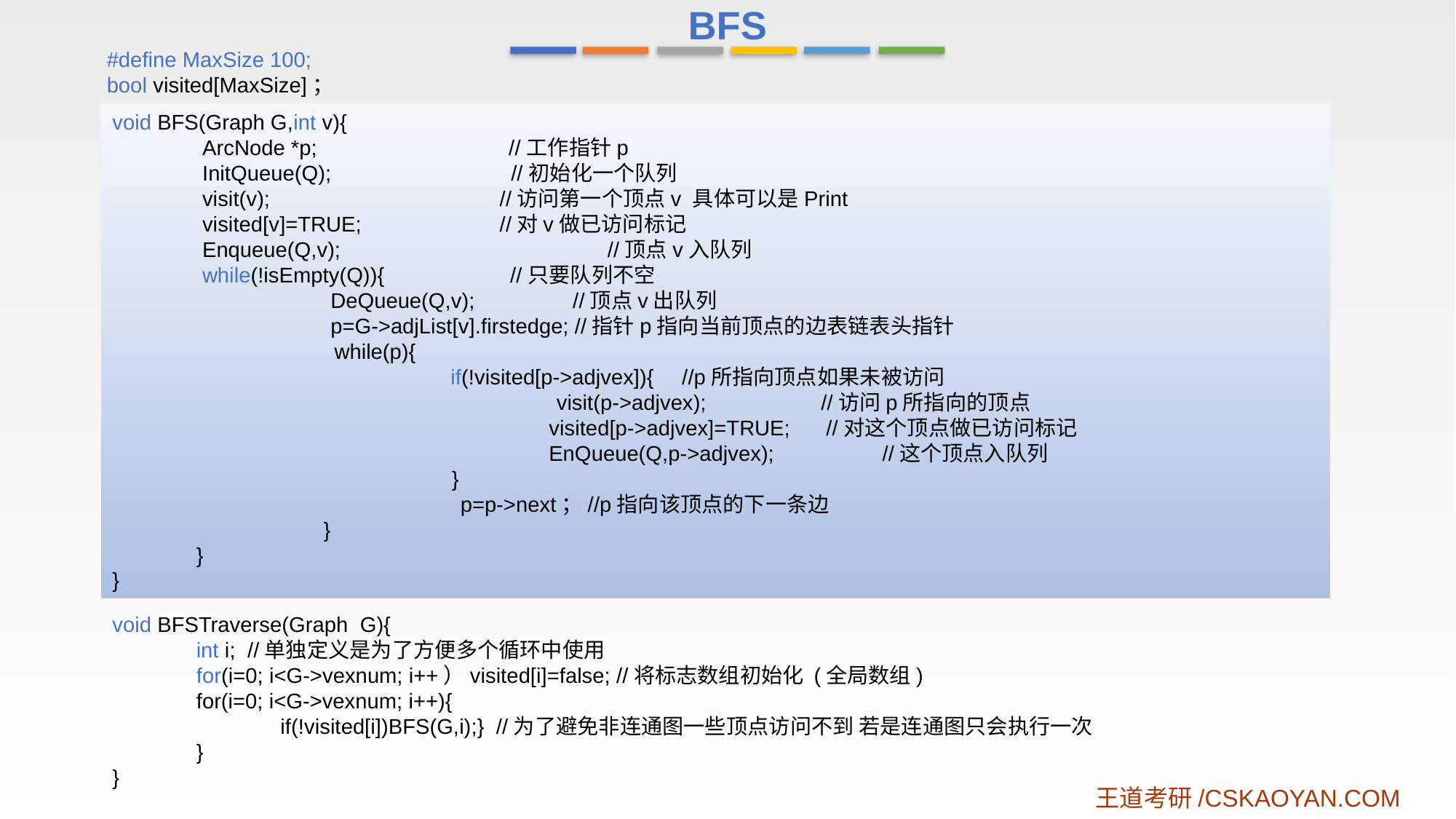

BFS
#define MaxSize 100;
bool visited[MaxSize]；

void BFS(Graph G,int v){
               ArcNode *p;                                //工作指针p
               InitQueue(Q);                              //初始化一个队列
               visit(v);		          //访问第一个顶点v 具体可以是Print
               visited[v]=TRUE;	          //对v做已访问标记
               Enqueue(Q,v);	                            //顶点v入队列
               while(!isEmpty(Q)){                     //只要队列不空
		DeQueue(Q,v);  	    //顶点v出队列
		p=G->adjList[v].firstedge; //指针p指向当前顶点的边表链表头指针
                                     while(p){											                    if(!visited[p->adjvex]){	    //p所指向顶点如果未被访问
                                                                          visit(p->adjvex);	         //访问p所指向的顶点
				visited[p->adjvex]=TRUE;      //对这个顶点做已访问标记
				EnQueue(Q,p->adjvex);	 //这个顶点入队列
			  }
                                                          p=p->next；//p指向该顶点的下一条边
	                 }
              }
}
void BFSTraverse(Graph  G){
              int i;  //单独定义是为了方便多个循环中使用
              for(i=0; i<G->vexnum; i++）visited[i]=false; //将标志数组初始化 (全局数组)
              for(i=0; i<G->vexnum; i++){
                            if(!visited[i])BFS(G,i);}  //为了避免非连通图一些顶点访问不到 若是连通图只会执行一次
              }
}
王道考研/CSKAOYAN.COM